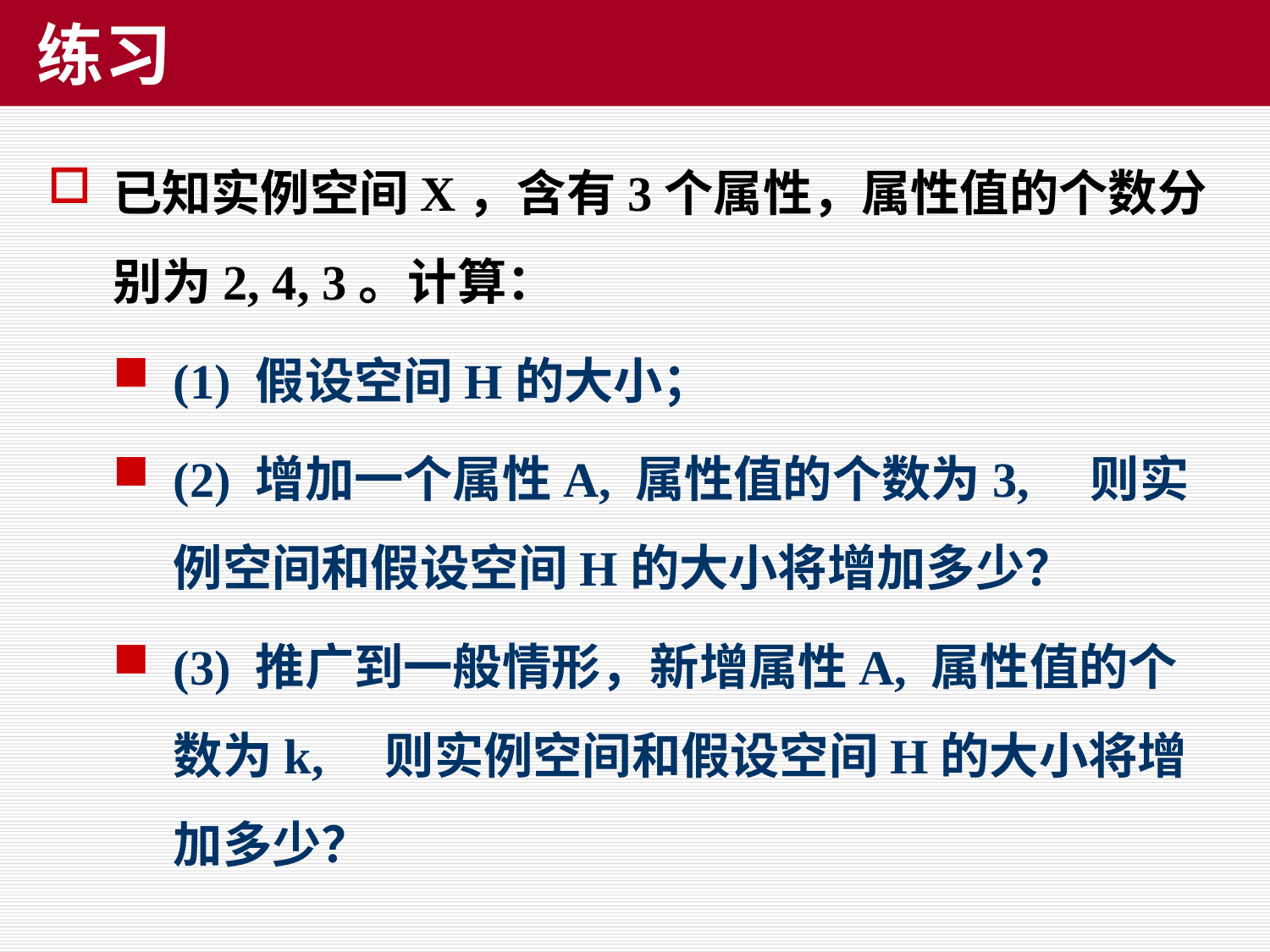

# 练习
已知实例空间X，含有3个属性，属性值的个数分别为2, 4, 3。计算：
(1) 假设空间H的大小；
(2) 增加一个属性A, 属性值的个数为3,　则实例空间和假设空间H的大小将增加多少？
(3) 推广到一般情形，新增属性A, 属性值的个数为k,　则实例空间和假设空间H的大小将增加多少？